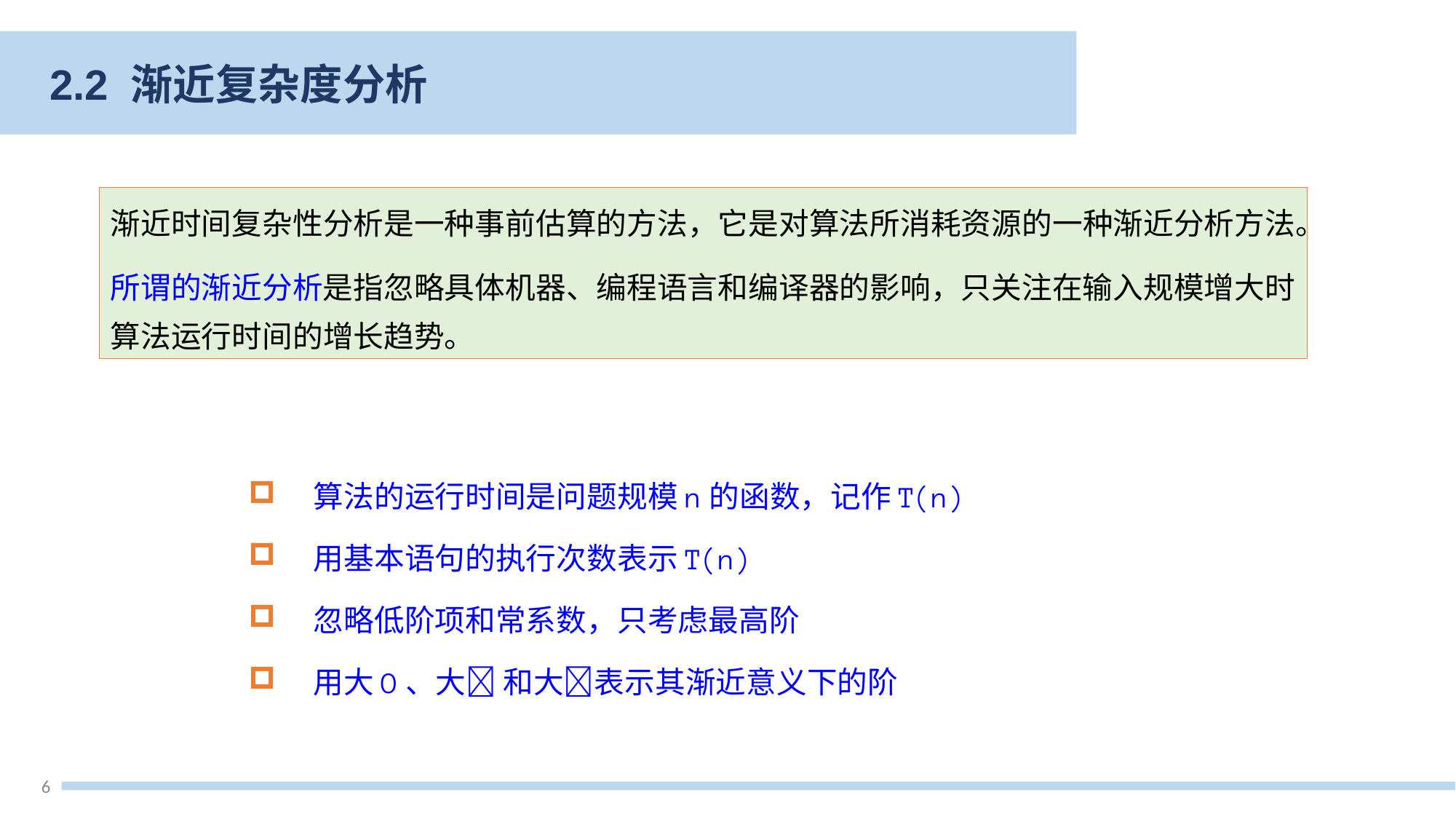

2.2 渐近复杂度分析
渐近时间复杂性分析是一种事前估算的方法，它是对算法所消耗资源的一种渐近分析方法。
所谓的渐近分析是指忽略具体机器、编程语言和编译器的影响，只关注在输入规模增大时算法运行时间的增长趋势。
算法的运行时间是问题规模n的函数，记作T(n)
用基本语句的执行次数表示T(n)
忽略低阶项和常系数，只考虑最高阶
用大O、大Ω 和大Θ表示其渐近意义下的阶
6